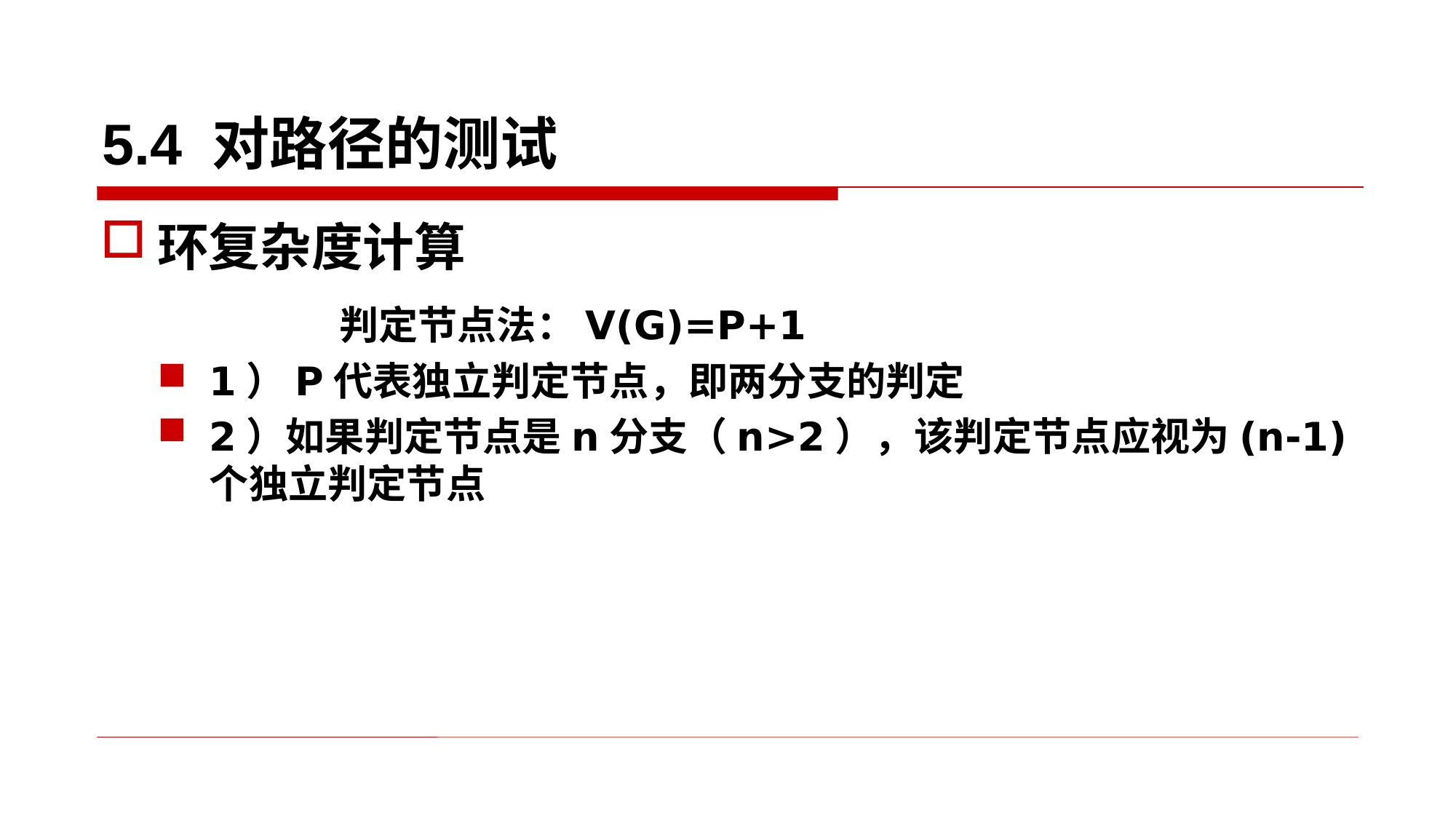

# 5.4 对路径的测试
环复杂度计算

1）P代表独立判定节点，即两分支的判定
2）如果判定节点是n分支（n>2），该判定节点应视为(n-1)个独立判定节点

判定节点法：V(G)=P+1
14